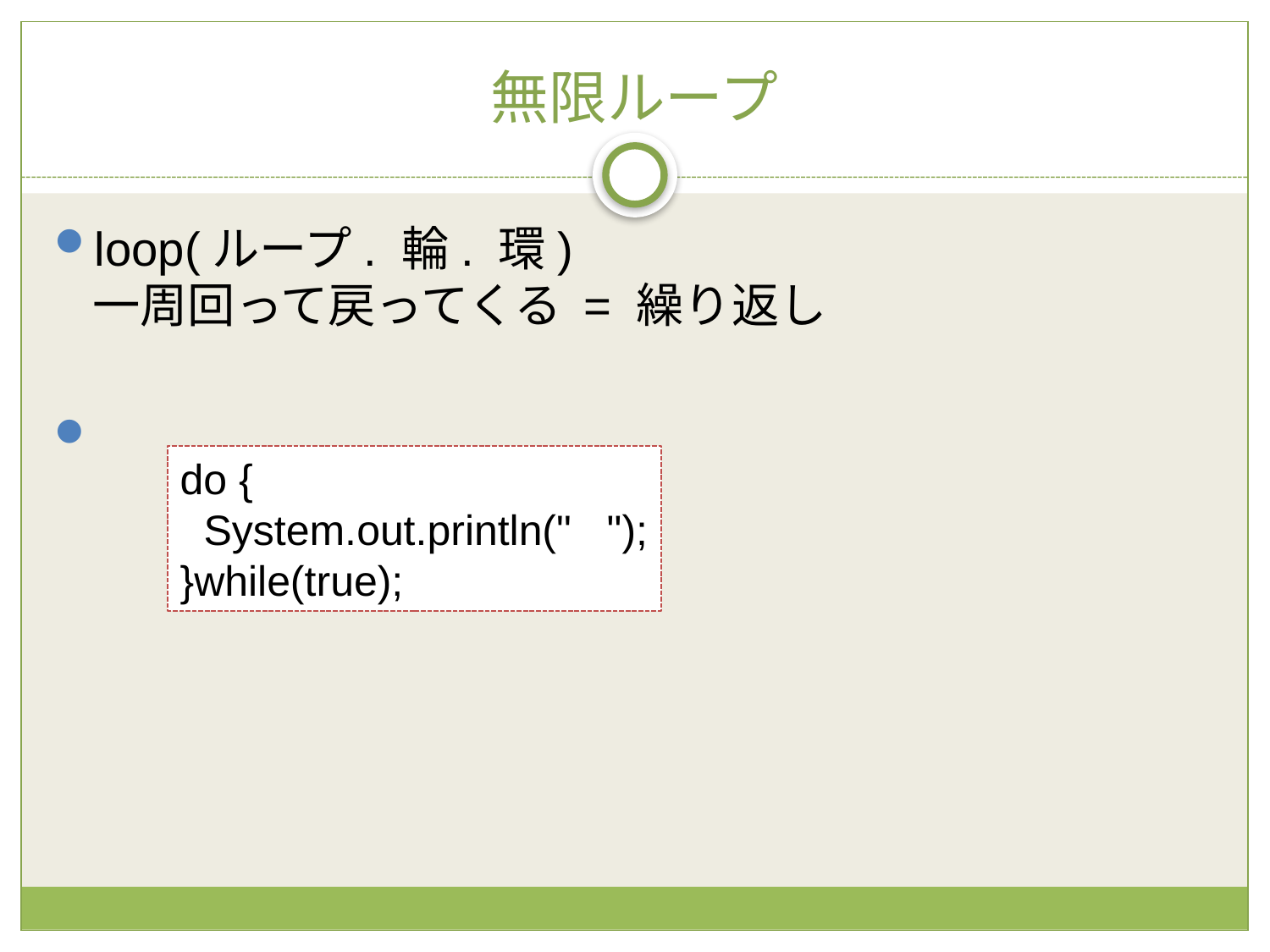

# 無限ループ
loop(ループ. 輪. 環)
一周回って戻ってくる = 繰り返し

do {
  System.out.println("   ");
}while(true);